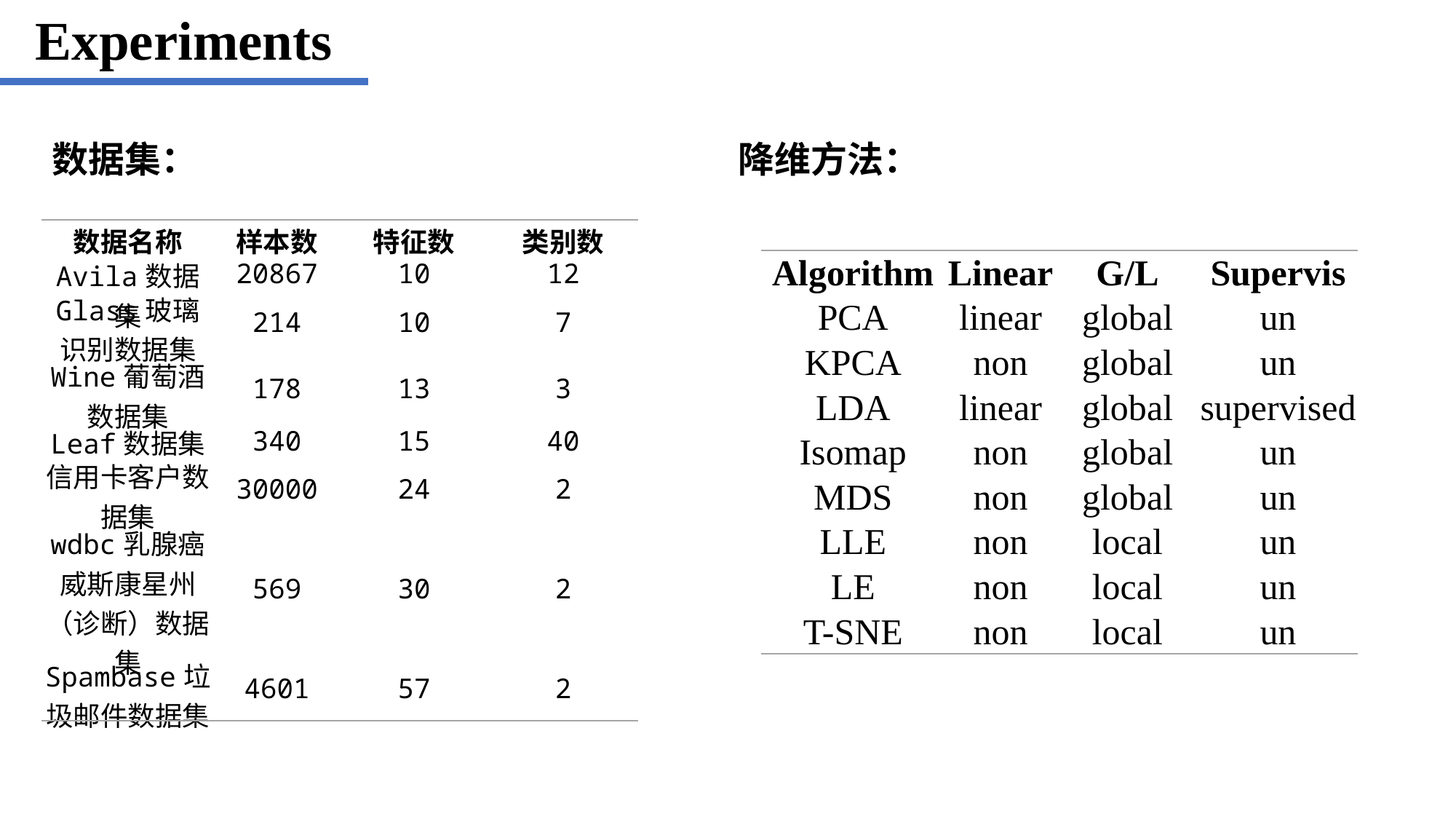

Experiments
降维方法：
数据集：
| 数据名称 | 样本数 | 特征数 | 类别数 |
| --- | --- | --- | --- |
| Avila数据集 | 20867 | 10 | 12 |
| Glass玻璃识别数据集 | 214 | 10 | 7 |
| Wine葡萄酒数据集 | 178 | 13 | 3 |
| Leaf数据集 | 340 | 15 | 40 |
| 信用卡客户数据集 | 30000 | 24 | 2 |
| wdbc乳腺癌威斯康星州（诊断）数据集 | 569 | 30 | 2 |
| Spambase垃圾邮件数据集 | 4601 | 57 | 2 |
| Algorithm | Linear | G/L | Supervis |
| --- | --- | --- | --- |
| PCA | linear | global | un |
| KPCA | non | global | un |
| LDA | linear | global | supervised |
| Isomap | non | global | un |
| MDS | non | global | un |
| LLE | non | local | un |
| LE | non | local | un |
| T-SNE | non | local | un |